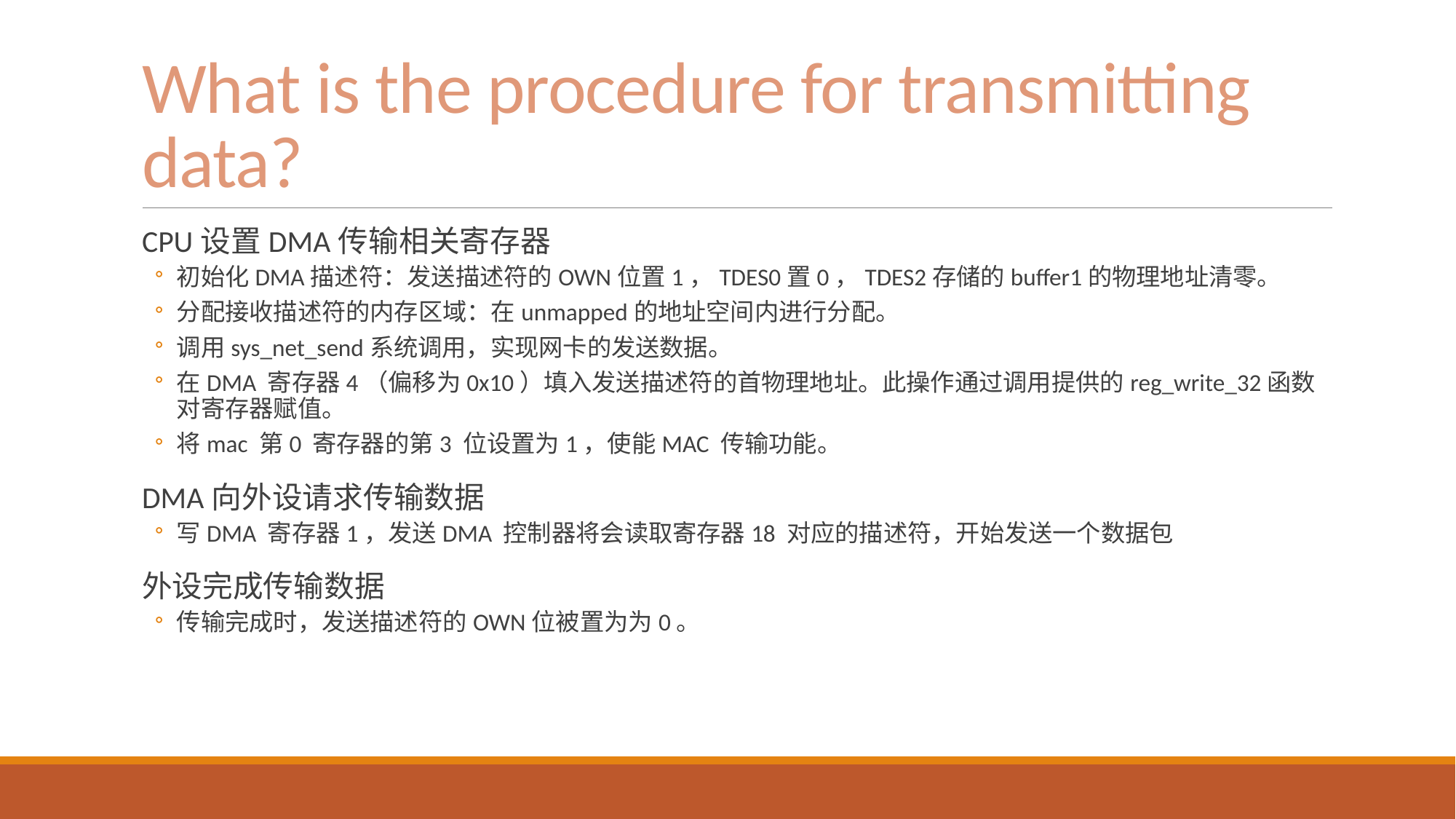

# What is the procedure for transmitting data?
CPU设置DMA传输相关寄存器
初始化DMA描述符：发送描述符的OWN位置1，TDES0置0，TDES2存储的buffer1的物理地址清零。
分配接收描述符的内存区域：在unmapped的地址空间内进行分配。
调用sys_net_send系统调用，实现网卡的发送数据。
在DMA 寄存器4（偏移为0x10）填入发送描述符的首物理地址。此操作通过调用提供的reg_write_32函数对寄存器赋值。
将mac 第0 寄存器的第3 位设置为1，使能MAC 传输功能。
DMA向外设请求传输数据
写DMA 寄存器1，发送DMA 控制器将会读取寄存器18 对应的描述符，开始发送一个数据包
外设完成传输数据
传输完成时，发送描述符的OWN位被置为为0。